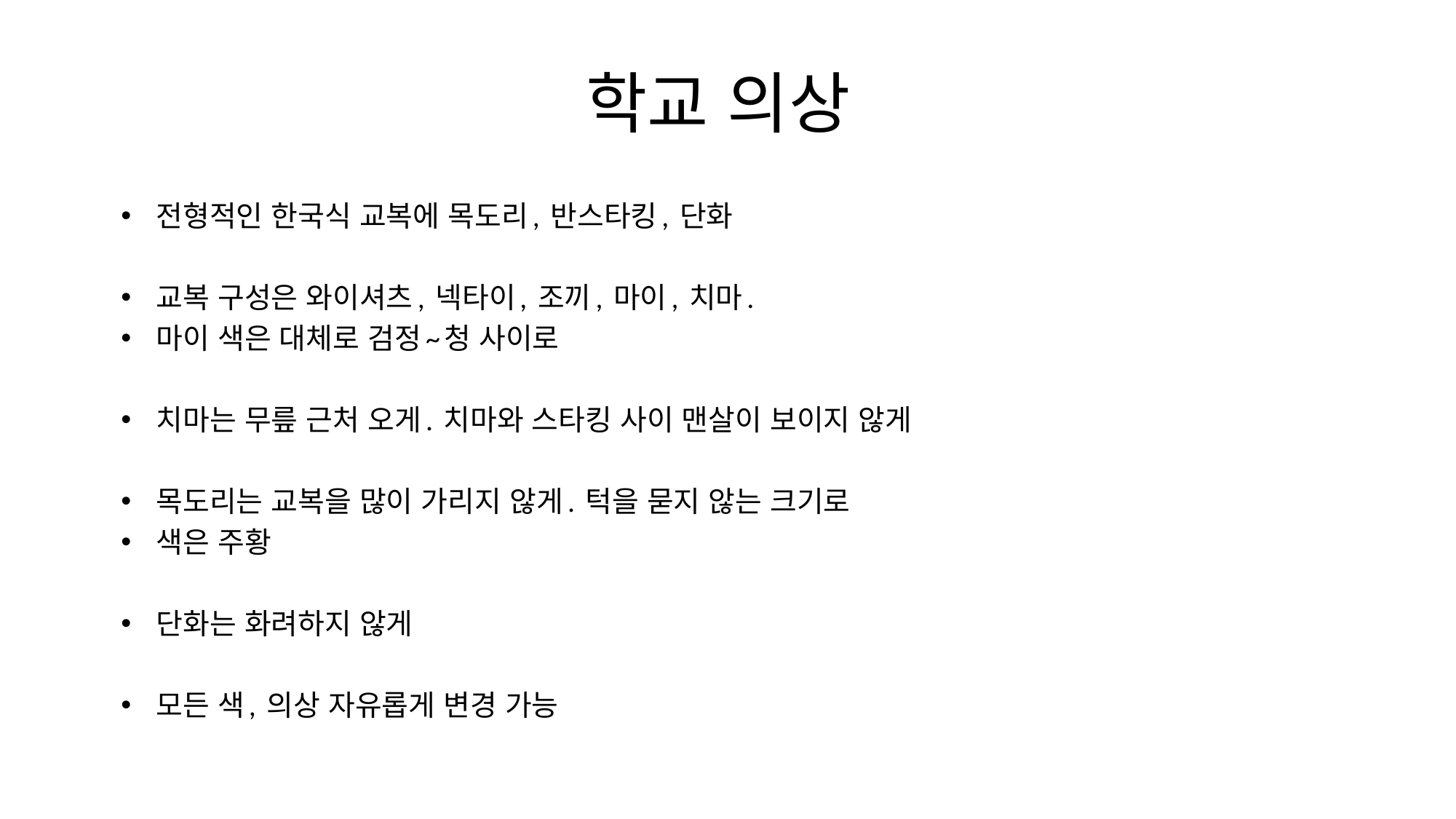

# 학교 의상
전형적인 한국식 교복에 목도리, 반스타킹, 단화

교복 구성은 와이셔츠, 넥타이, 조끼, 마이, 치마.
마이 색은 대체로 검정~청 사이로

치마는 무릎 근처 오게. 치마와 스타킹 사이 맨살이 보이지 않게

목도리는 교복을 많이 가리지 않게. 턱을 묻지 않는 크기로
색은 주황

단화는 화려하지 않게

모든 색, 의상 자유롭게 변경 가능